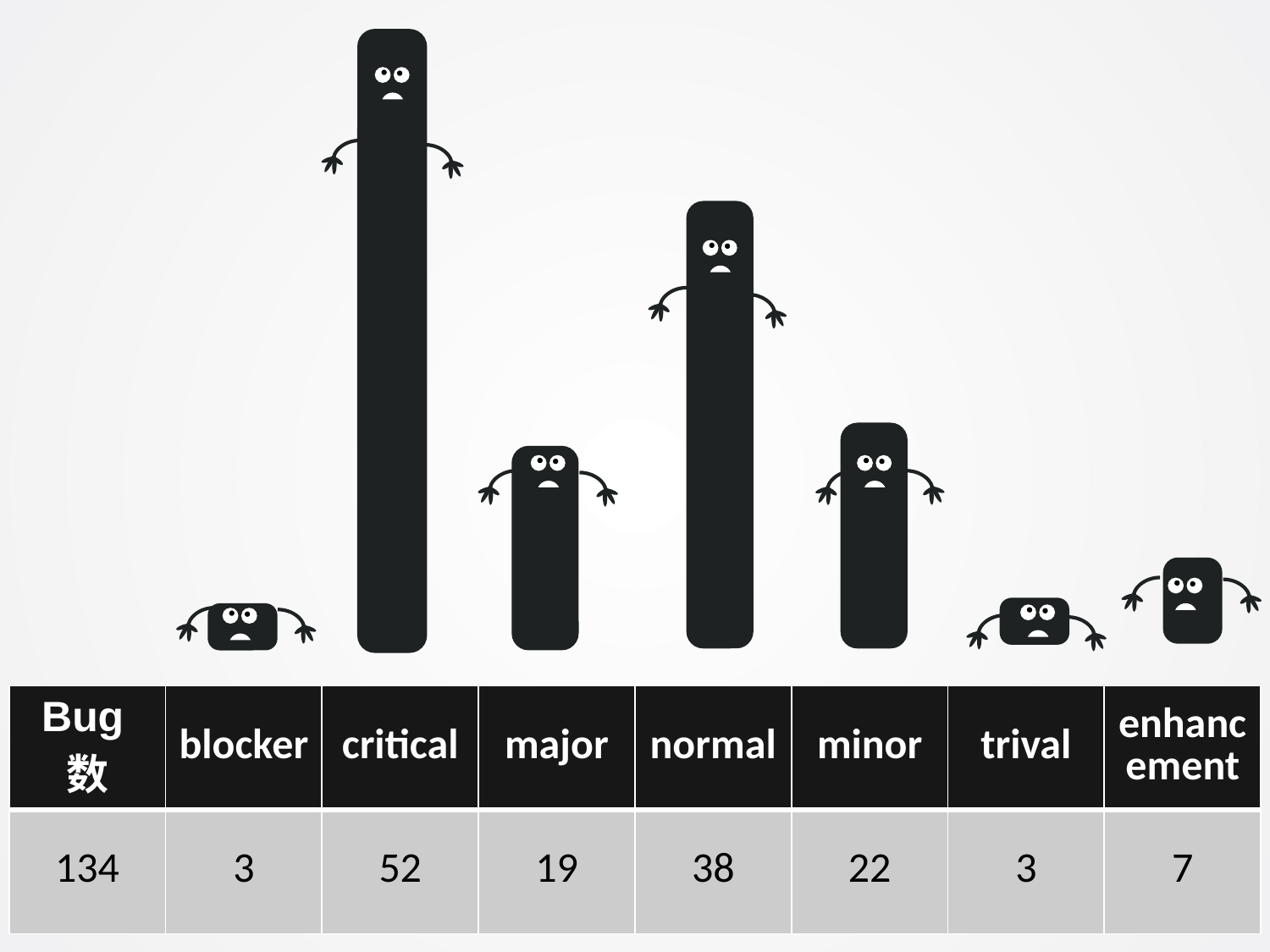

| Bug数 | blocker | critical | major | normal | minor | trival | enhancement |
| --- | --- | --- | --- | --- | --- | --- | --- |
| 134 | 3 | 52 | 19 | 38 | 22 | 3 | 7 |